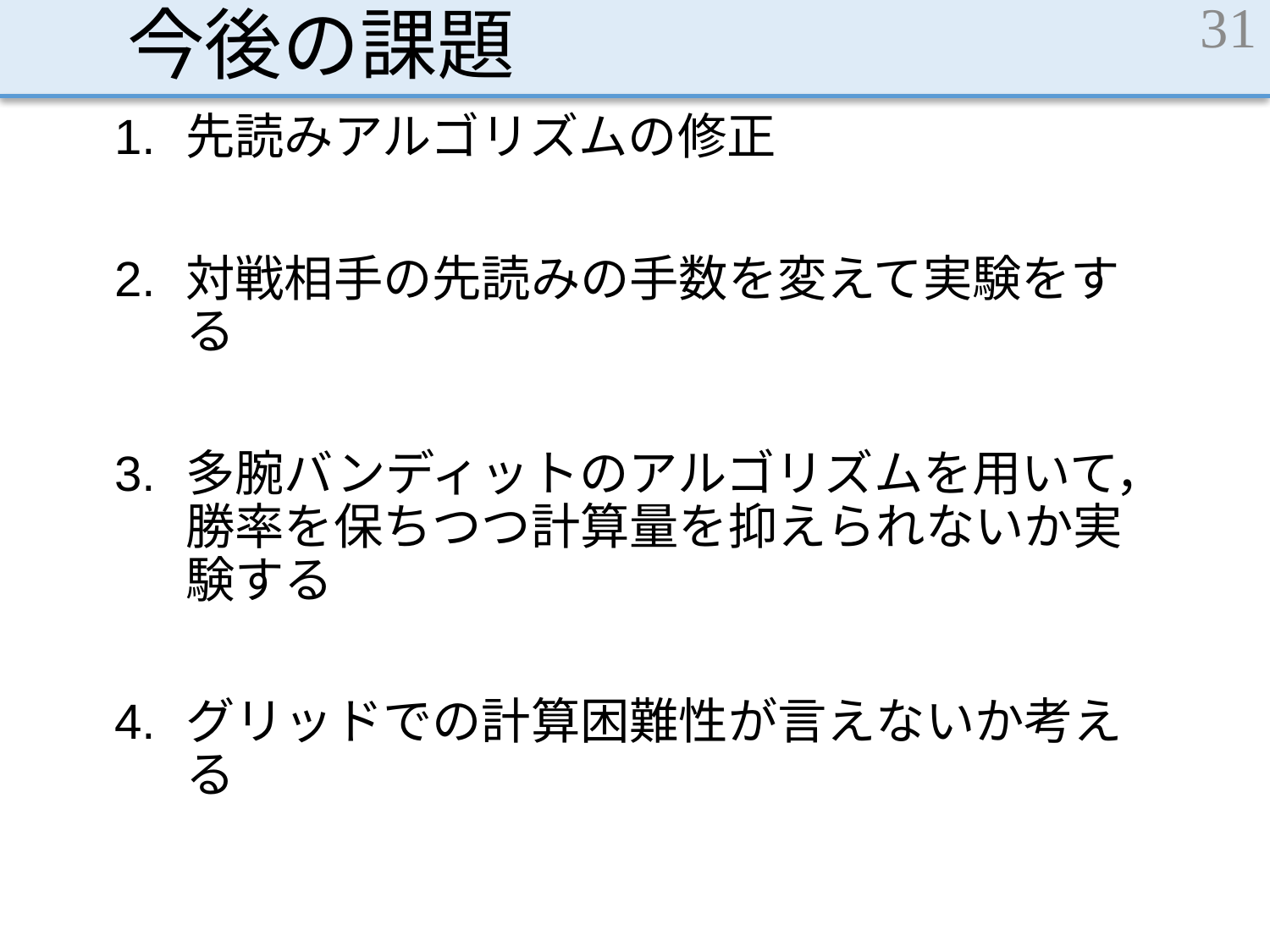

# 今後の課題
31
先読みアルゴリズムの修正

対戦相手の先読みの手数を変えて実験をする

多腕バンディットのアルゴリズムを用いて，勝率を保ちつつ計算量を抑えられないか実験する

グリッドでの計算困難性が言えないか考える